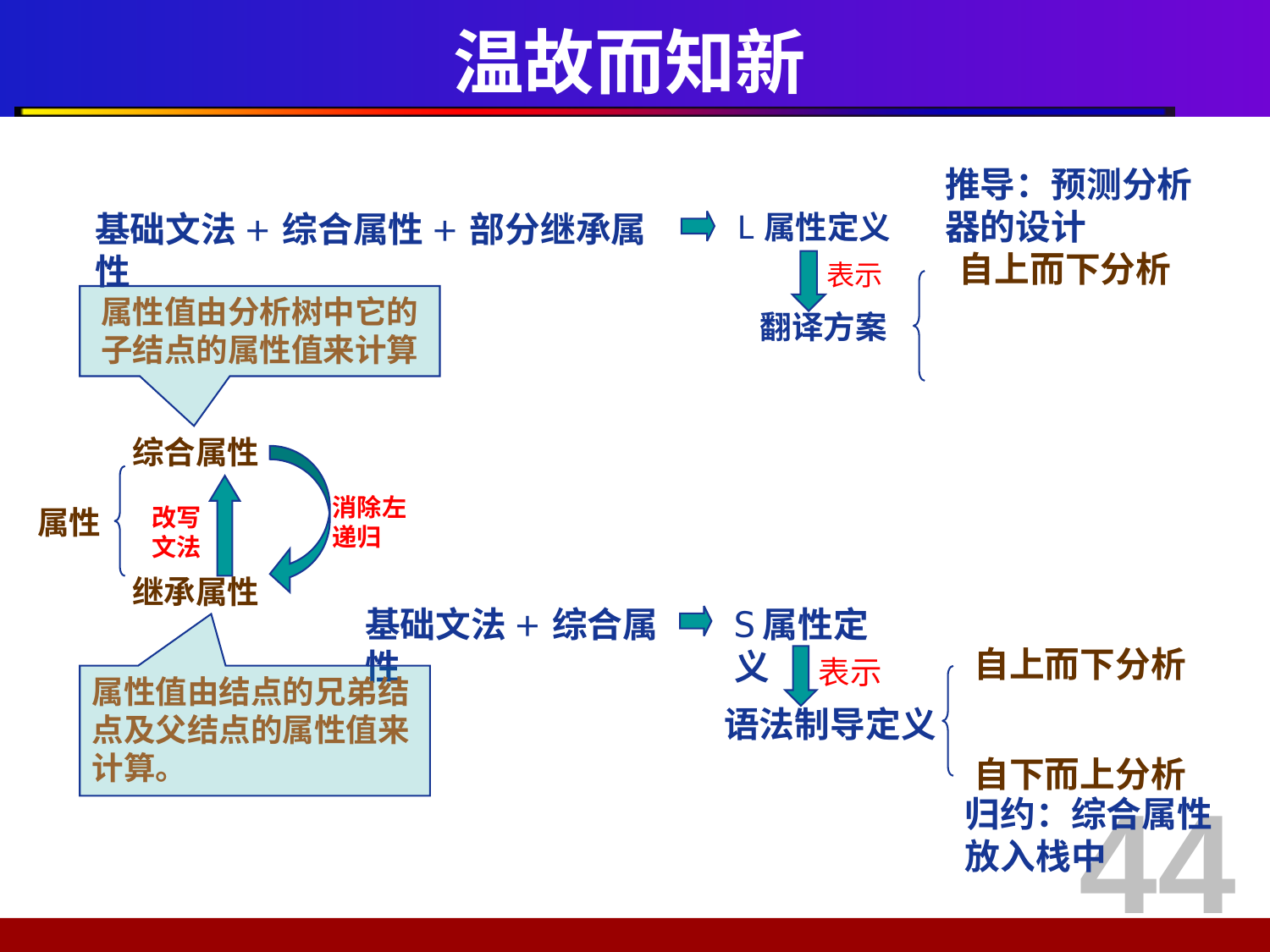

# 温故而知新
推导：预测分析器的设计
基础文法+综合属性+部分继承属性
L属性定义

自上而下分析

表示

翻译方案
属性值由分析树中它的子结点的属性值来计算
综合属性

消除左递归
改写文法
属性
继承属性
属性值由结点的兄弟结点及父结点的属性值来计算。
基础文法+综合属性
S属性定义

自上而下分析

表示

语法制导定义
自下而上分析
44
归约：综合属性放入栈中